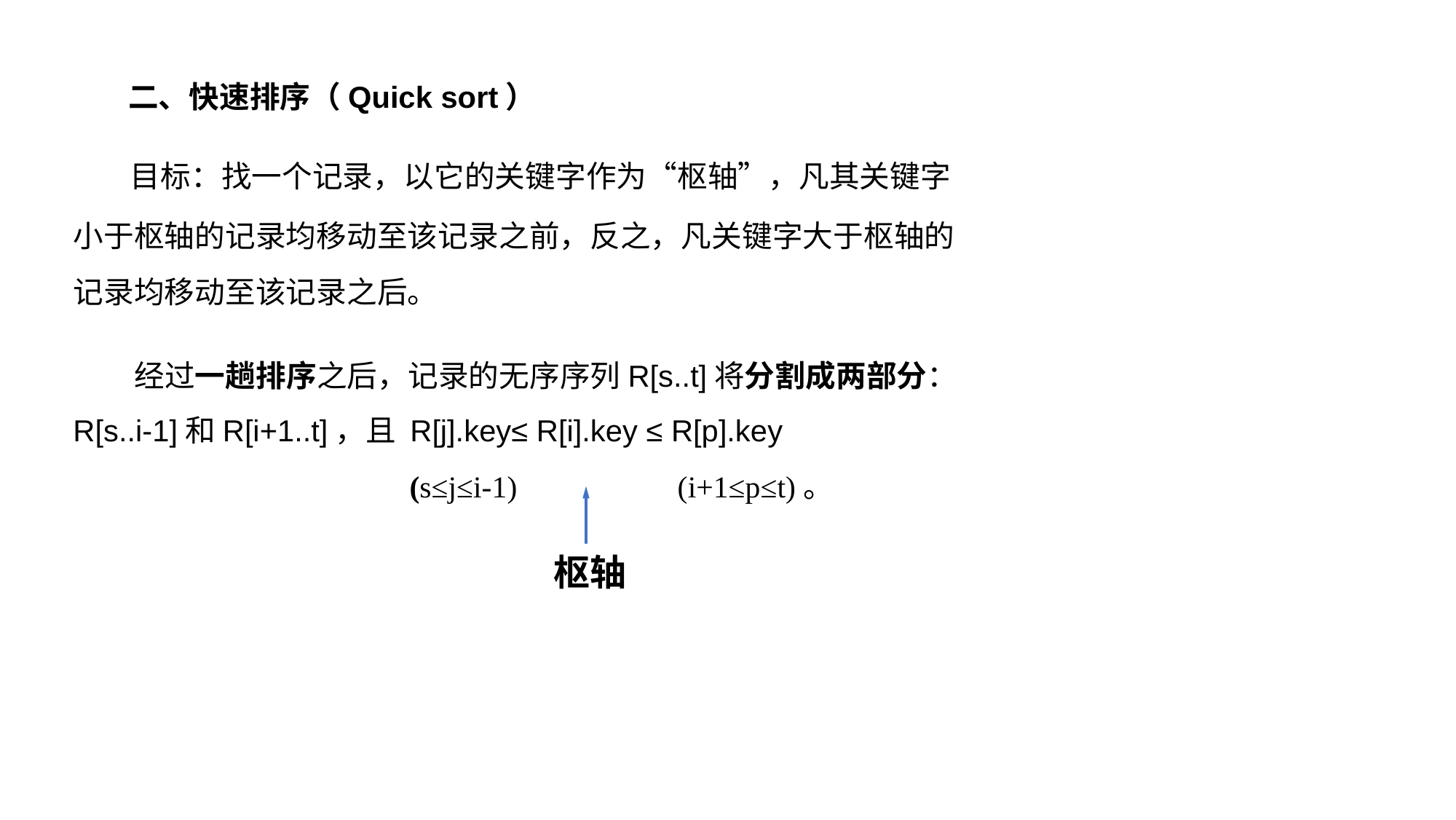

二、快速排序（Quick sort）
　 目标：找一个记录，以它的关键字作为“枢轴”，凡其关键字小于枢轴的记录均移动至该记录之前，反之，凡关键字大于枢轴的记录均移动至该记录之后。
        经过一趟排序之后，记录的无序序列R[s..t]将分割成两部分：R[s..i-1]和R[i+1..t]，且 R[j].key≤ R[i].key ≤ R[p].key
                                            (s≤j≤i-1)                     (i+1≤p≤t)。

枢轴